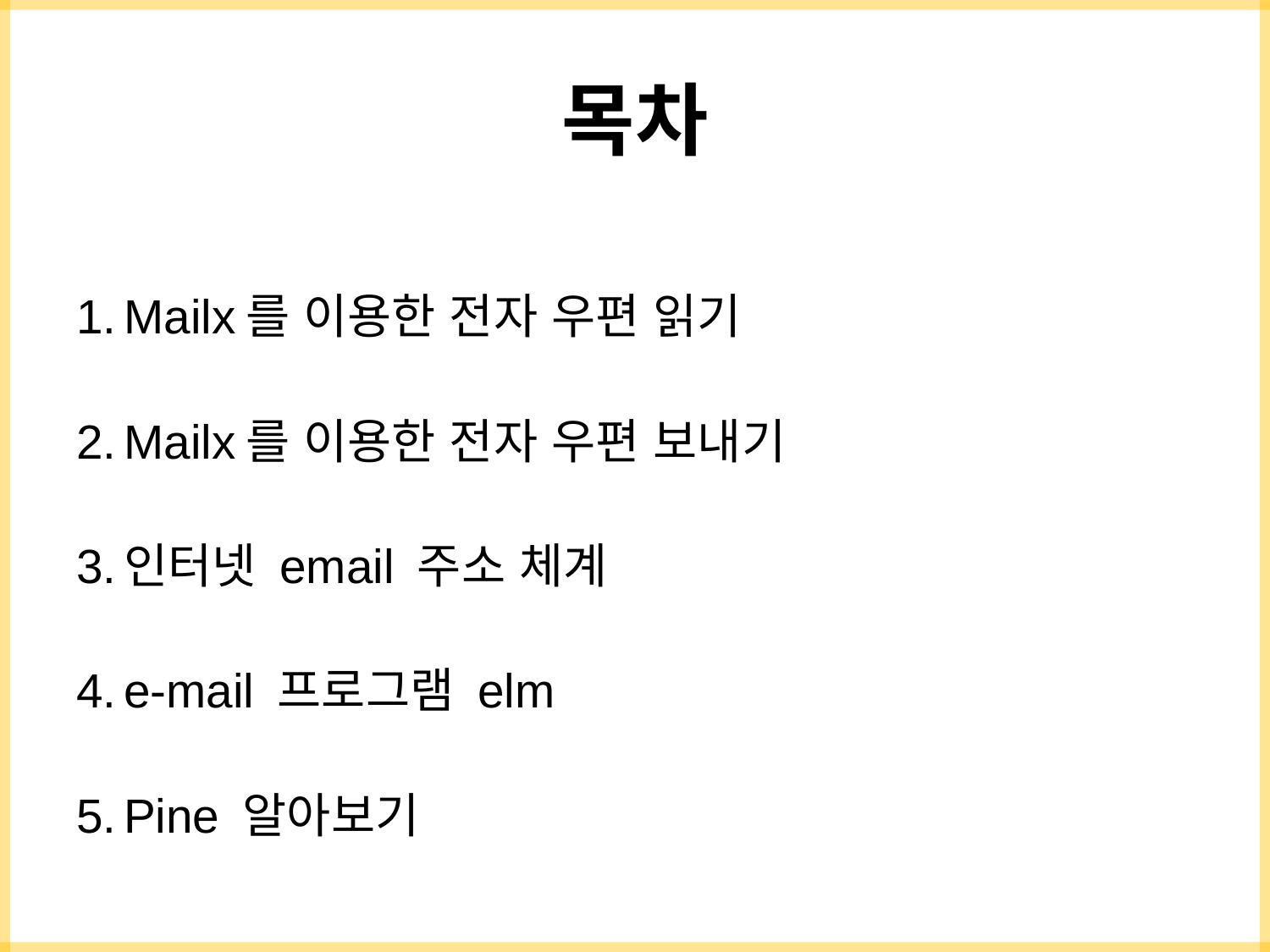

# 목차
Mailx를 이용한 전자 우편 읽기
Mailx를 이용한 전자 우편 보내기
인터넷 email 주소 체계
e-mail 프로그램 elm
Pine 알아보기